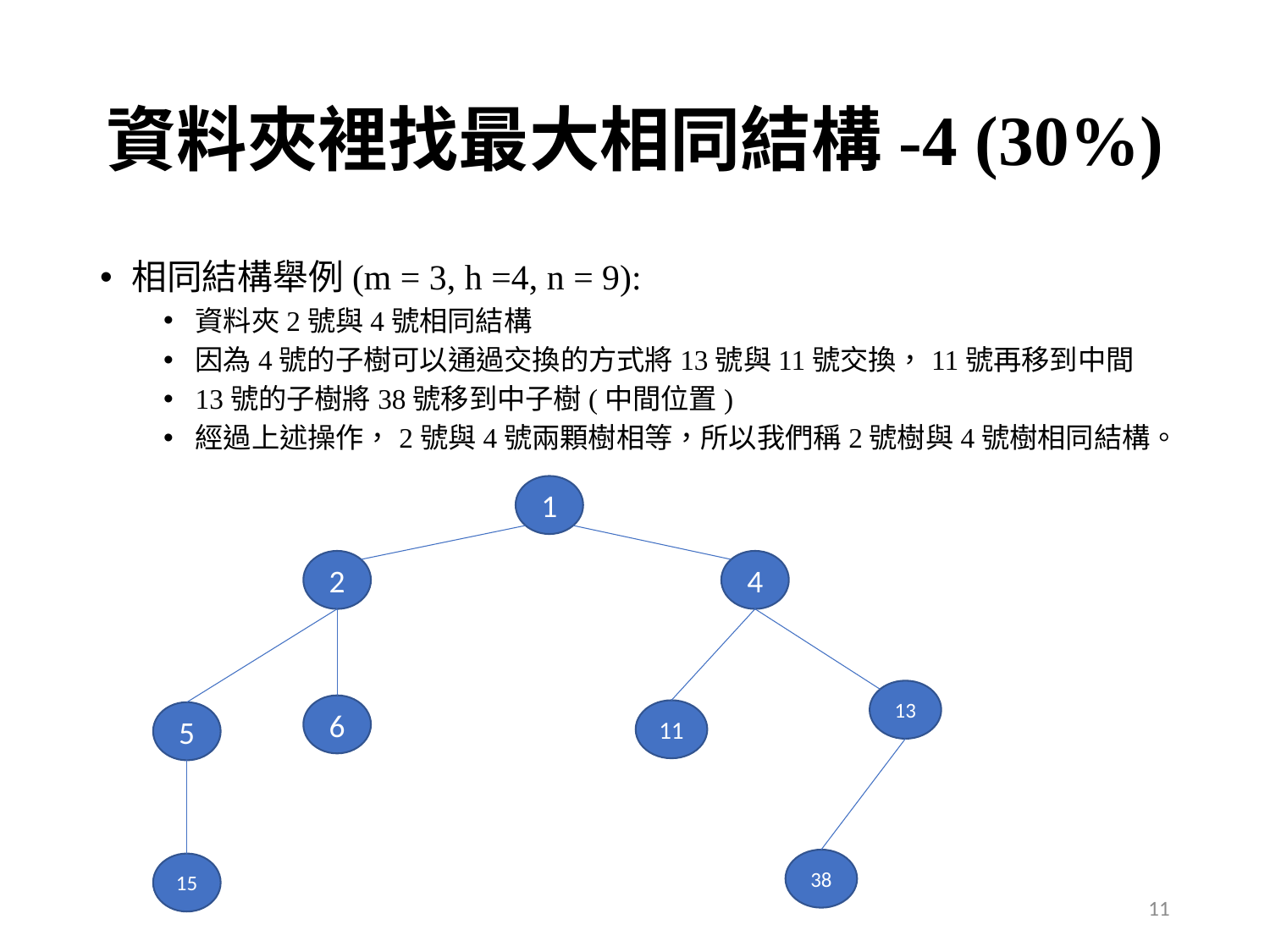

# 資料夾裡找最大相同結構-4 (30%)
相同結構舉例(m = 3, h =4, n = 9):
資料夾2號與4號相同結構
因為4號的子樹可以通過交換的方式將13號與11號交換，11號再移到中間
13號的子樹將38號移到中子樹(中間位置)
經過上述操作，2號與4號兩顆樹相等，所以我們稱2號樹與4號樹相同結構。
1
2
4
13
6
11
5
38
15
11